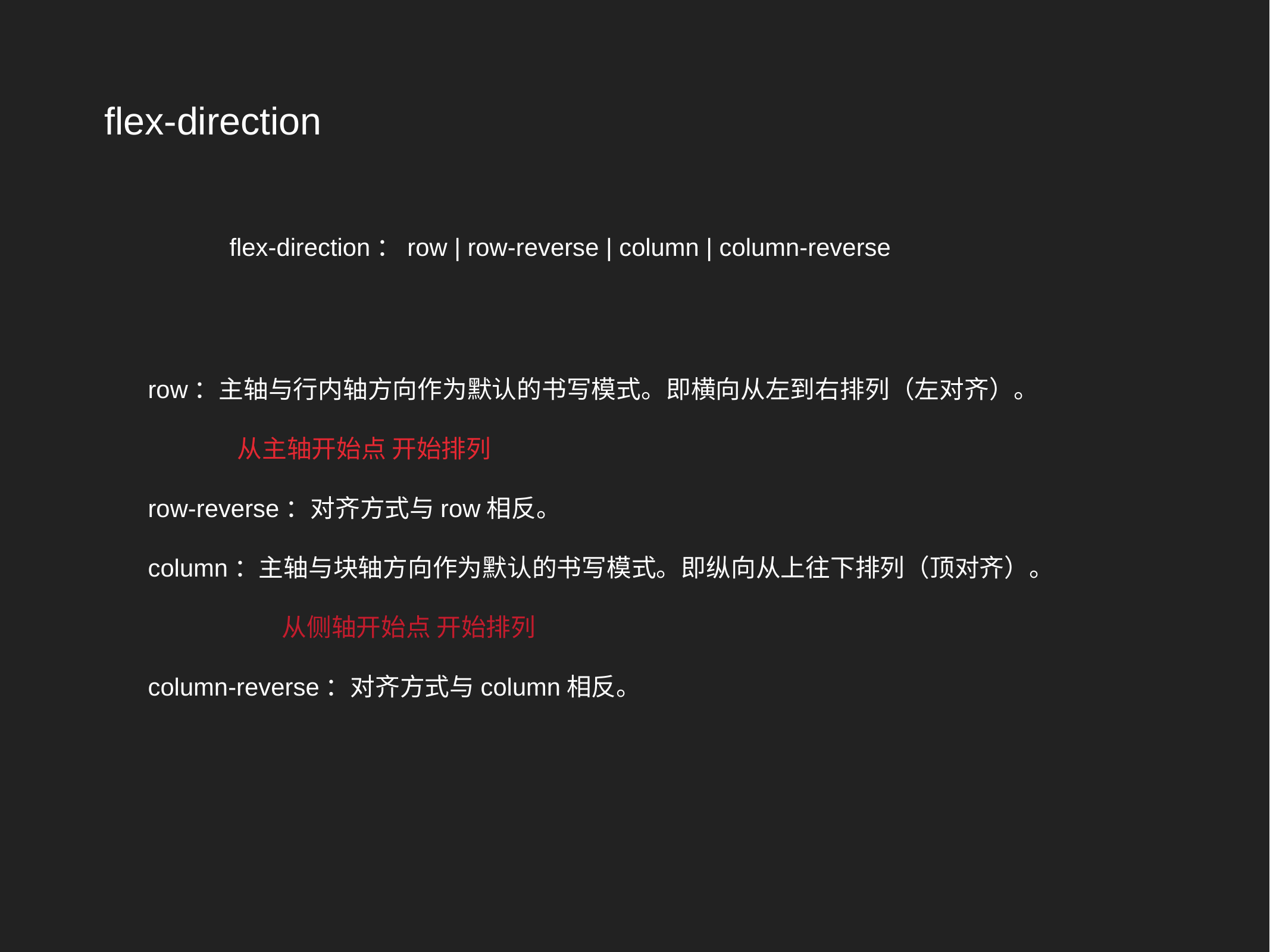

flex-direction
flex-direction：row | row-reverse | column | column-reverse
row：主轴与行内轴方向作为默认的书写模式。即横向从左到右排列（左对齐）。
从主轴开始点 开始排列
row-reverse：对齐方式与row相反。
column：主轴与块轴方向作为默认的书写模式。即纵向从上往下排列（顶对齐）。
从侧轴开始点 开始排列
column-reverse：对齐方式与column相反。